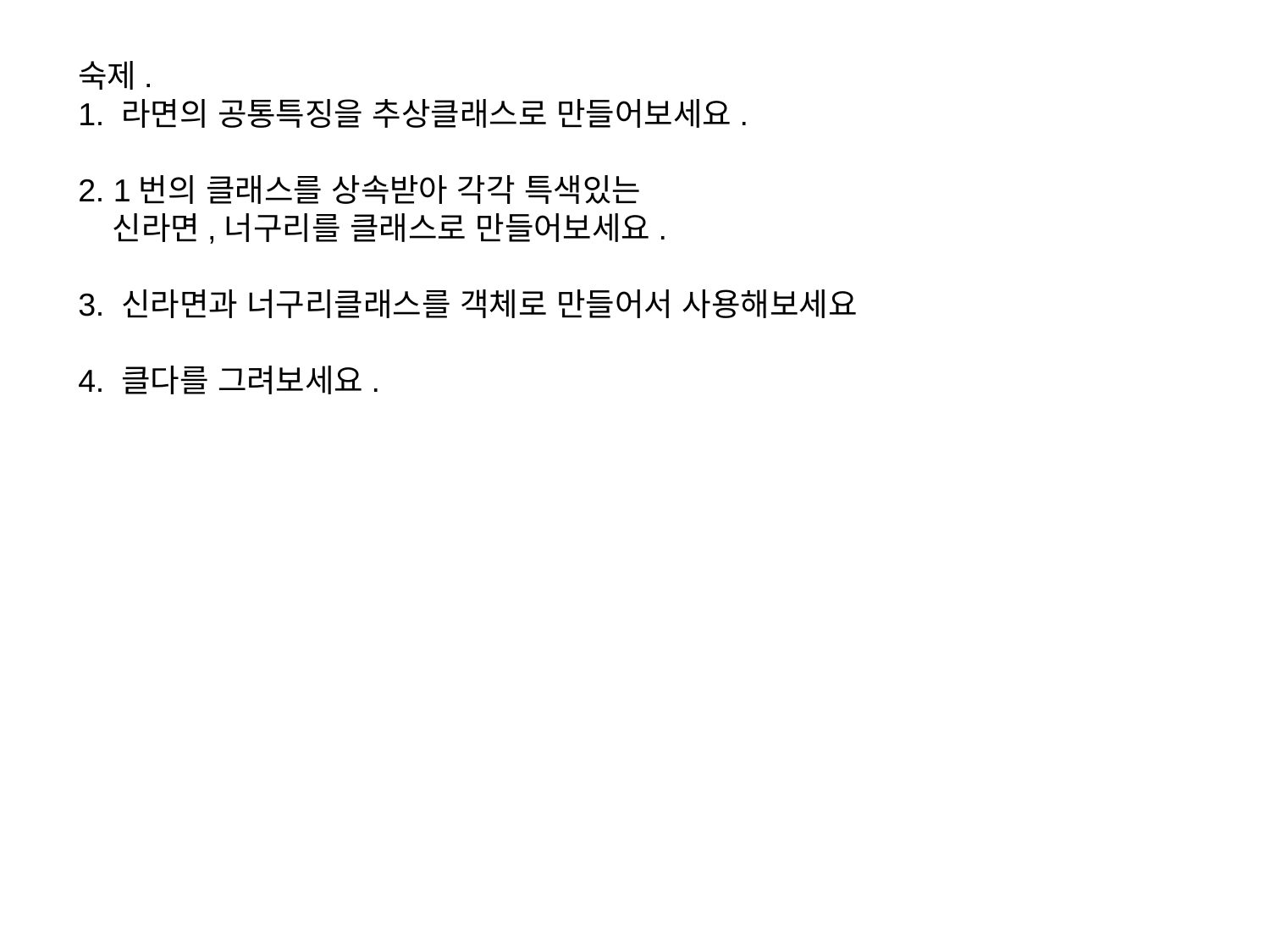

숙제.
1. 라면의 공통특징을 추상클래스로 만들어보세요.

2. 1번의 클래스를 상속받아 각각 특색있는
   신라면,너구리를 클래스로 만들어보세요.

3. 신라면과 너구리클래스를 객체로 만들어서 사용해보세요

4. 클다를 그려보세요.